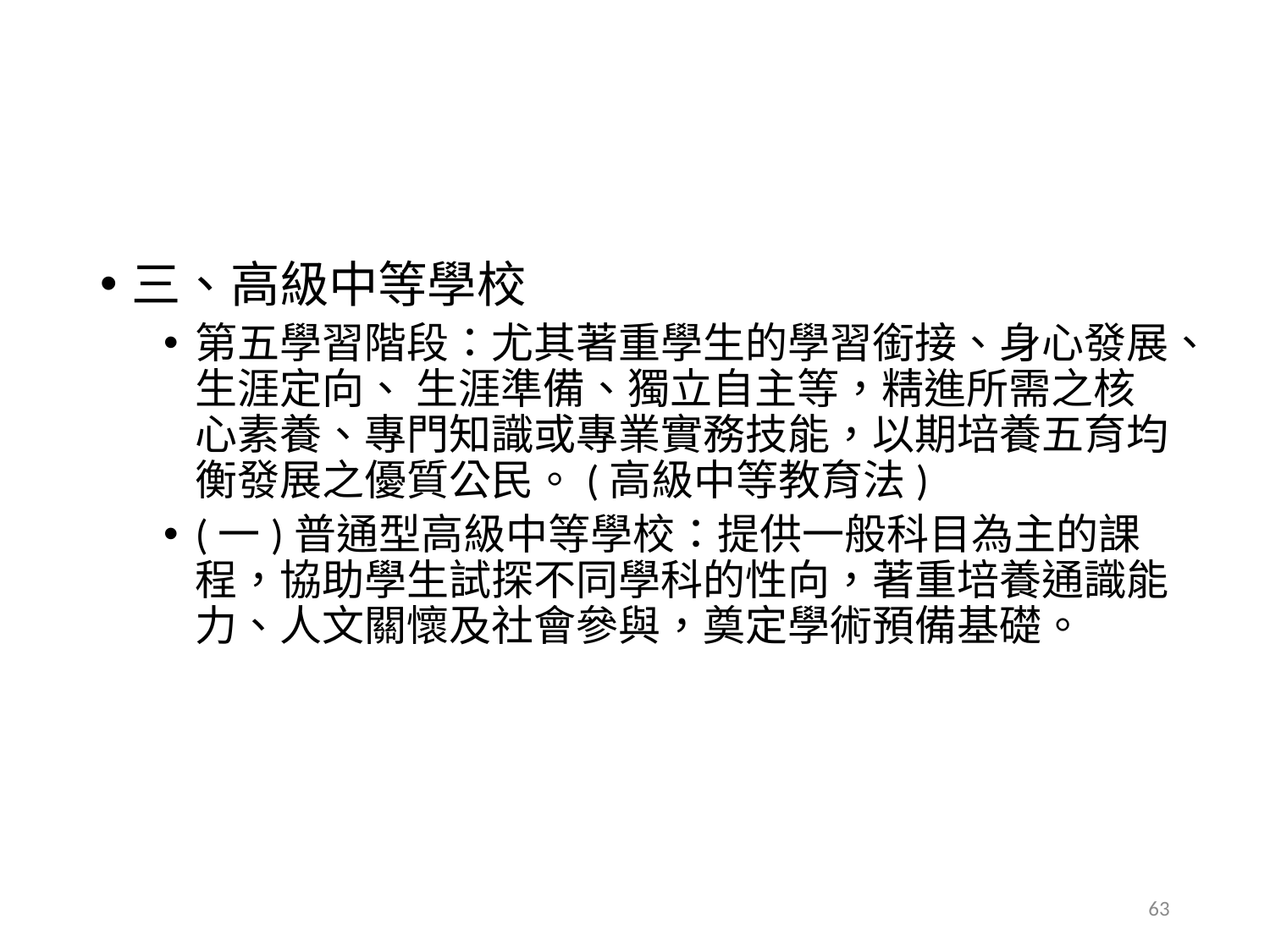

#
三、高級中等學校
第五學習階段：尤其著重學生的學習銜接、身心發展、生涯定向、 生涯準備、獨立自主等，精進所需之核心素養、專門知識或專業實務技能，以期培養五育均衡發展之優質公民。(高級中等教育法)
(一)普通型高級中等學校：提供一般科目為主的課程，協助學生試探不同學科的性向，著重培養通識能力、人文關懷及社會參與，奠定學術預備基礎。
63